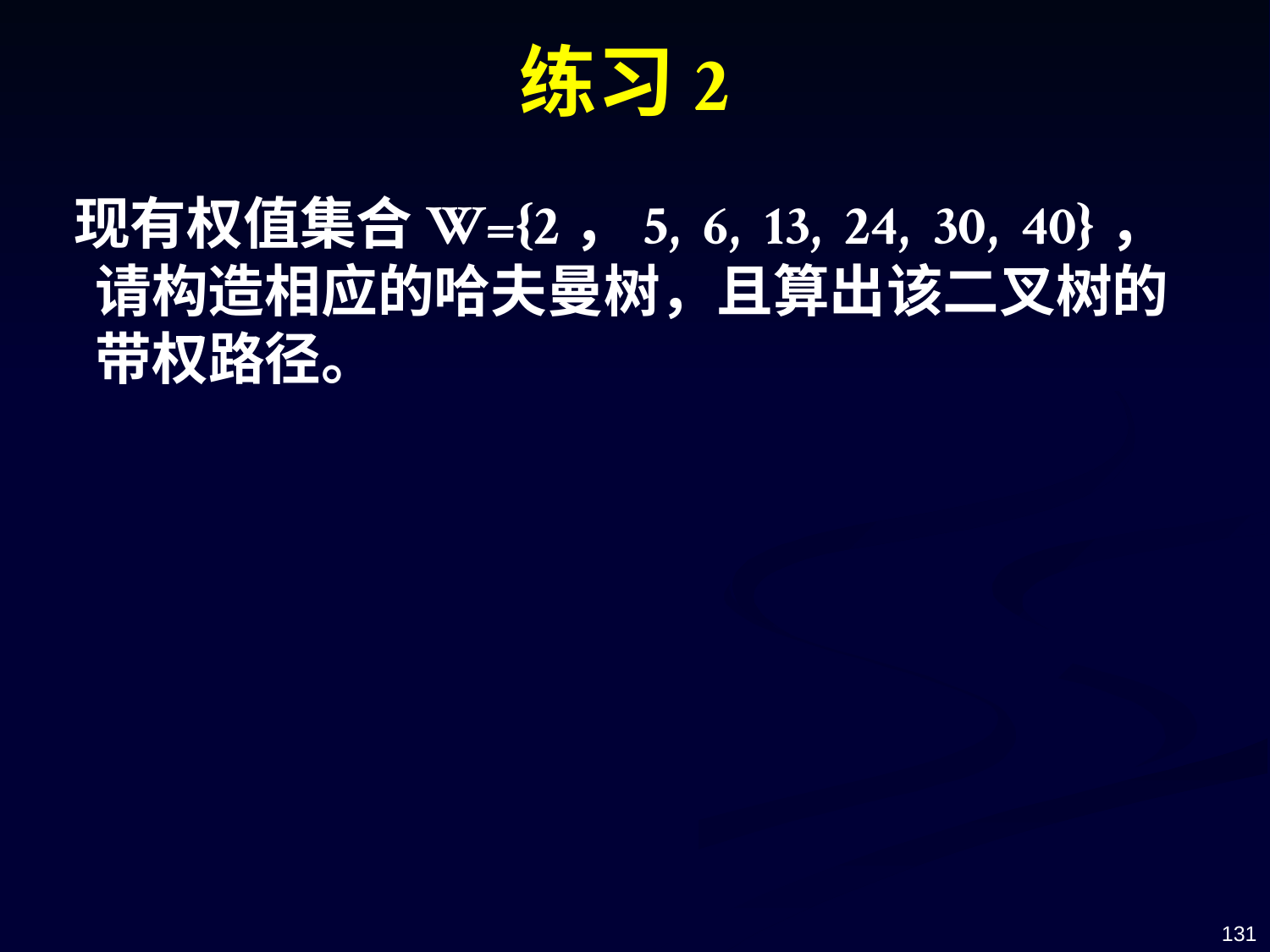

# 练习2
 现有权值集合W={2，5,  6,  13,  24,  30,  40}，请构造相应的哈夫曼树，且算出该二叉树的带权路径。
131